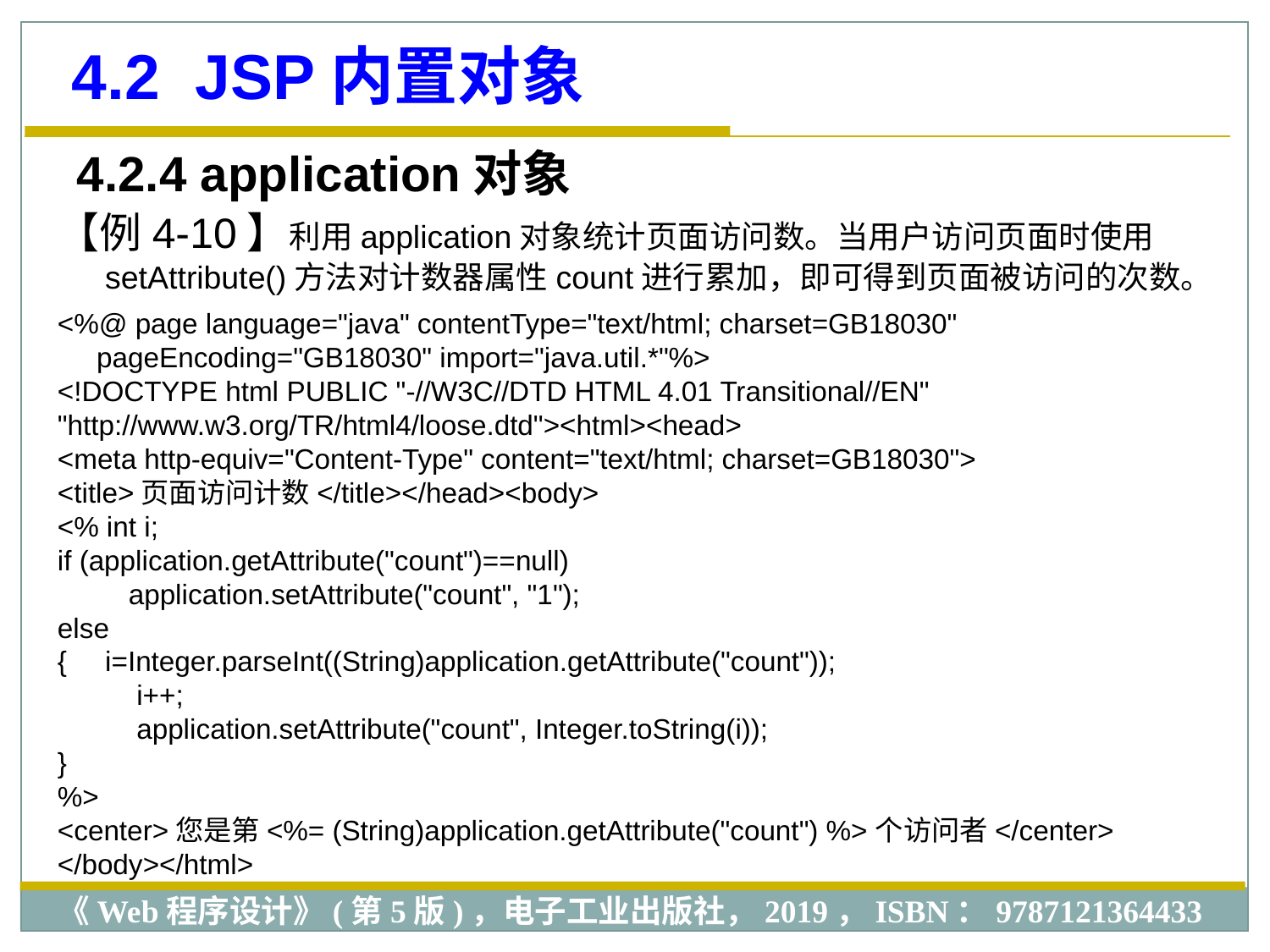

4.2  JSP内置对象
4.2.4 application对象
【例4-10】利用application对象统计页面访问数。当用户访问页面时使用setAttribute()方法对计数器属性count进行累加，即可得到页面被访问的次数。
<%@ page language="java" contentType="text/html; charset=GB18030"
     pageEncoding="GB18030" import="java.util.*"%>
<!DOCTYPE html PUBLIC "-//W3C//DTD HTML 4.01 Transitional//EN"
"http://www.w3.org/TR/html4/loose.dtd"><html><head>
<meta http-equiv="Content-Type" content="text/html; charset=GB18030">
<title>页面访问计数</title></head><body>
<% int i;
if (application.getAttribute("count")==null)
	   application.setAttribute("count", "1");
else
{	i=Integer.parseInt((String)application.getAttribute("count"));
	    i++;
	    application.setAttribute("count", Integer.toString(i));
}
%>
<center>您是第<%= (String)application.getAttribute("count") %>个访问者</center>
</body></html>